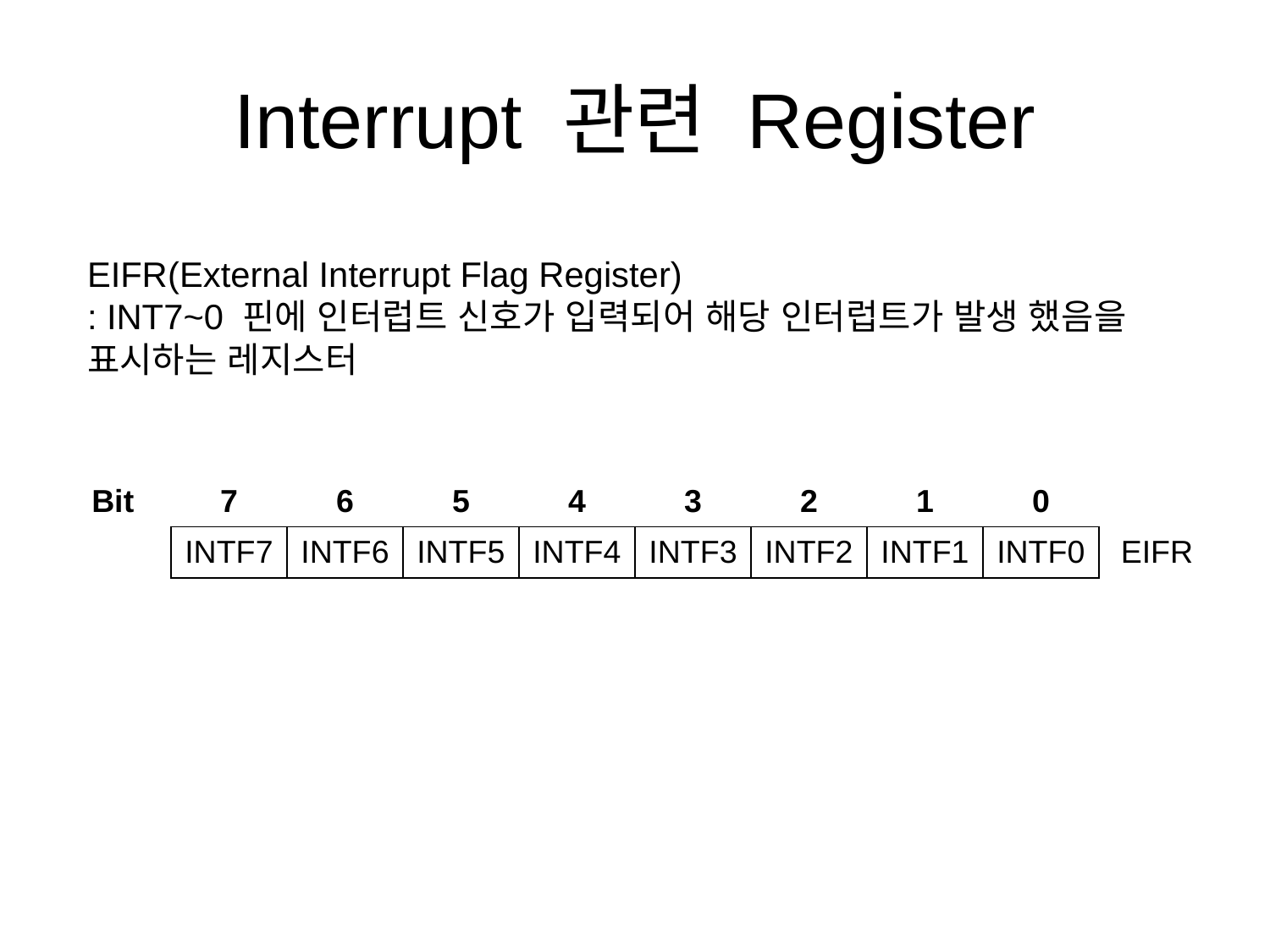

# Interrupt 관련 Register
EIFR(External Interrupt Flag Register)
: INT7~0 핀에 인터럽트 신호가 입력되어 해당 인터럽트가 발생 했음을 표시하는 레지스터
| Bit | 7 | 6 | 5 | 4 | 3 | 2 | 1 | 0 |  |
| --- | --- | --- | --- | --- | --- | --- | --- | --- | --- |
|  | INTF7 | INTF6 | INTF5 | INTF4 | INTF3 | INTF2 | INTF1 | INTF0 | EIFR |